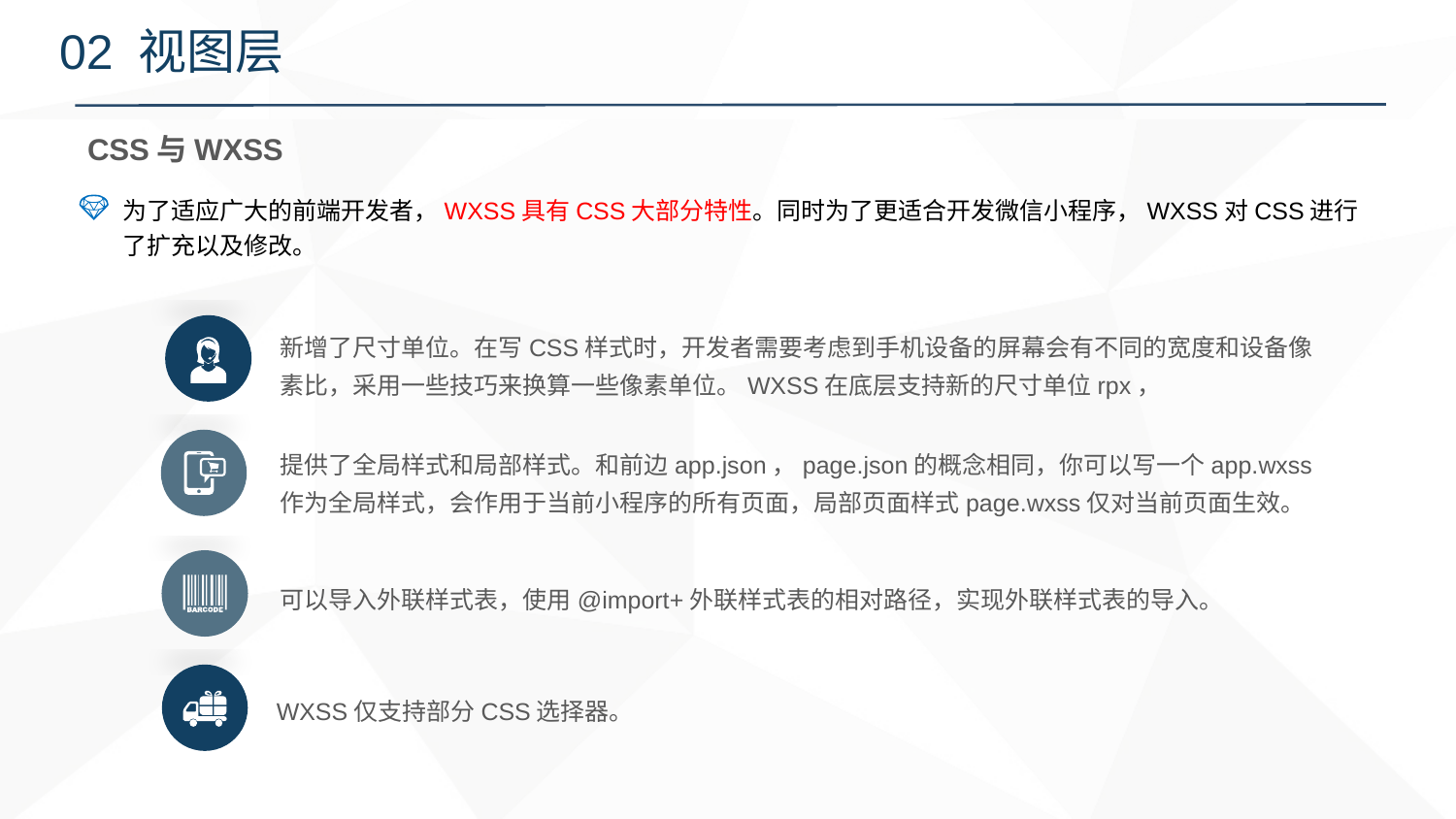

# 02 视图层
CSS与WXSS
为了适应广大的前端开发者，WXSS具有CSS大部分特性。同时为了更适合开发微信小程序，WXSS对CSS进行了扩充以及修改。

新增了尺寸单位。在写CSS样式时，开发者需要考虑到手机设备的屏幕会有不同的宽度和设备像素比，采用一些技巧来换算一些像素单位。WXSS在底层支持新的尺寸单位rpx，

提供了全局样式和局部样式。和前边app.json，page.json的概念相同，你可以写一个app.wxss作为全局样式，会作用于当前小程序的所有页面，局部页面样式page.wxss仅对当前页面生效。

可以导入外联样式表，使用@import+外联样式表的相对路径，实现外联样式表的导入。

WXSS仅支持部分CSS选择器。